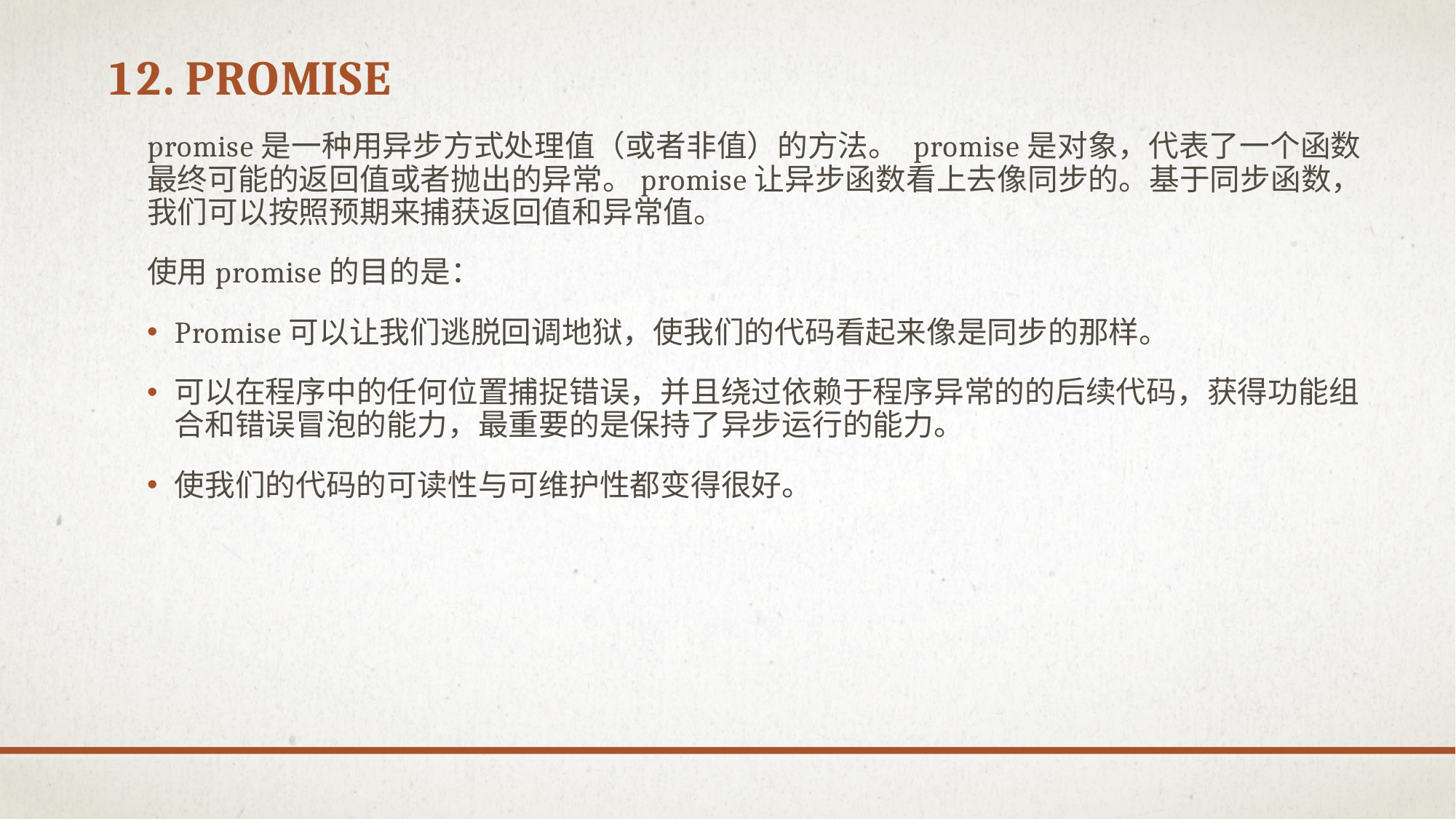

# 12. promise
promise是一种用异步方式处理值（或者非值）的方法。 promise是对象，代表了一个函数最终可能的返回值或者抛出的异常。promise让异步函数看上去像同步的。基于同步函数，我们可以按照预期来捕获返回值和异常值。
使用promise的目的是：
Promise可以让我们逃脱回调地狱，使我们的代码看起来像是同步的那样。
可以在程序中的任何位置捕捉错误，并且绕过依赖于程序异常的的后续代码，获得功能组合和错误冒泡的能力，最重要的是保持了异步运行的能力。
使我们的代码的可读性与可维护性都变得很好。